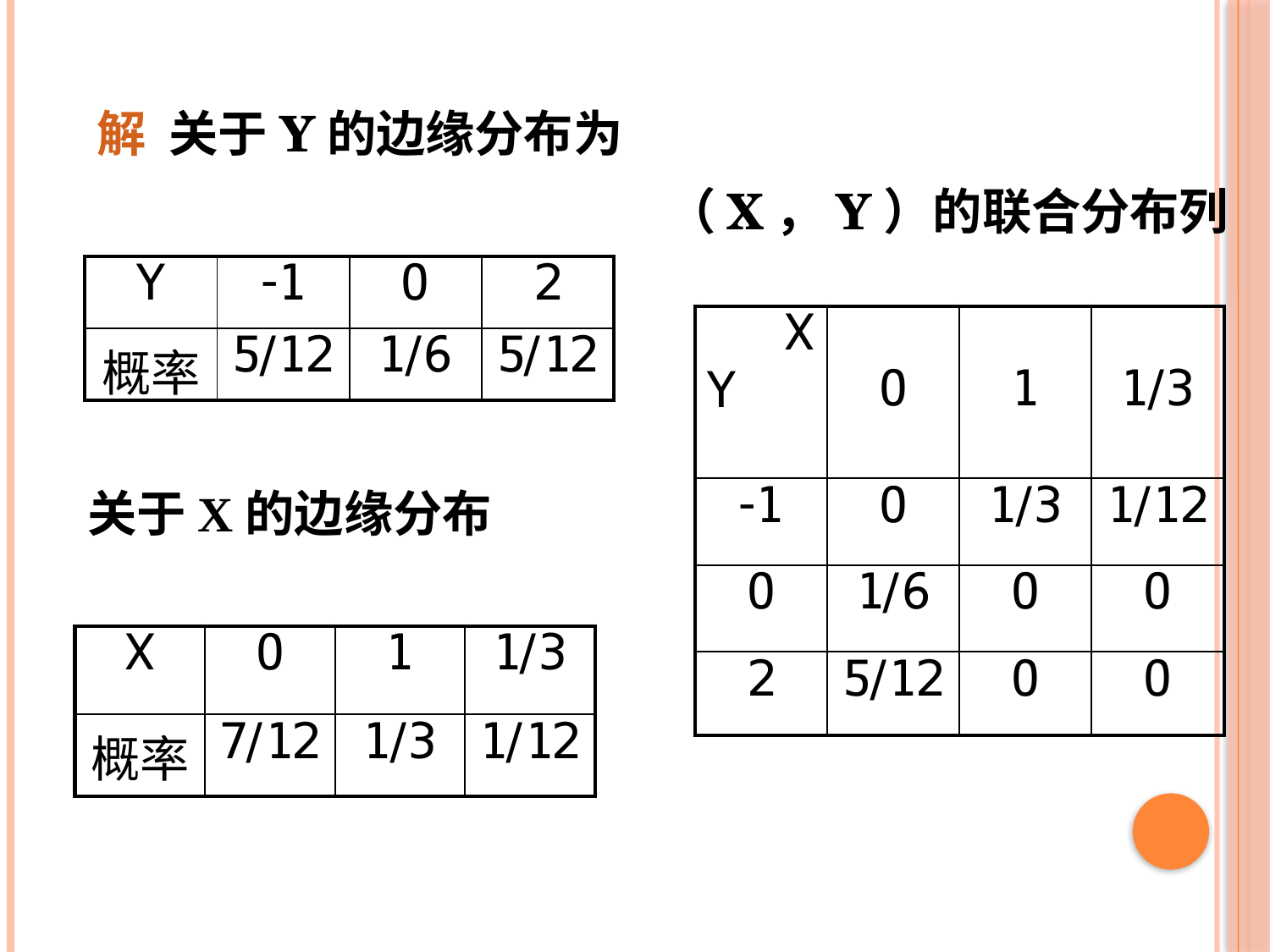

解  关于Y的边缘分布为
（X，Y）的联合分布列
| Y | -1 | 0 | 2 |
| --- | --- | --- | --- |
| 概率 | 5/12 | 1/6 | 5/12 |
| X Y | 0 | 1 | 1/3 |
| --- | --- | --- | --- |
| -1 | 0 | 1/3 | 1/12 |
| 0 | 1/6 | 0 | 0 |
| 2 | 5/12 | 0 | 0 |
关于X的边缘分布
| X | 0 | 1 | 1/3 |
| --- | --- | --- | --- |
| 概率 | 7/12 | 1/3 | 1/12 |